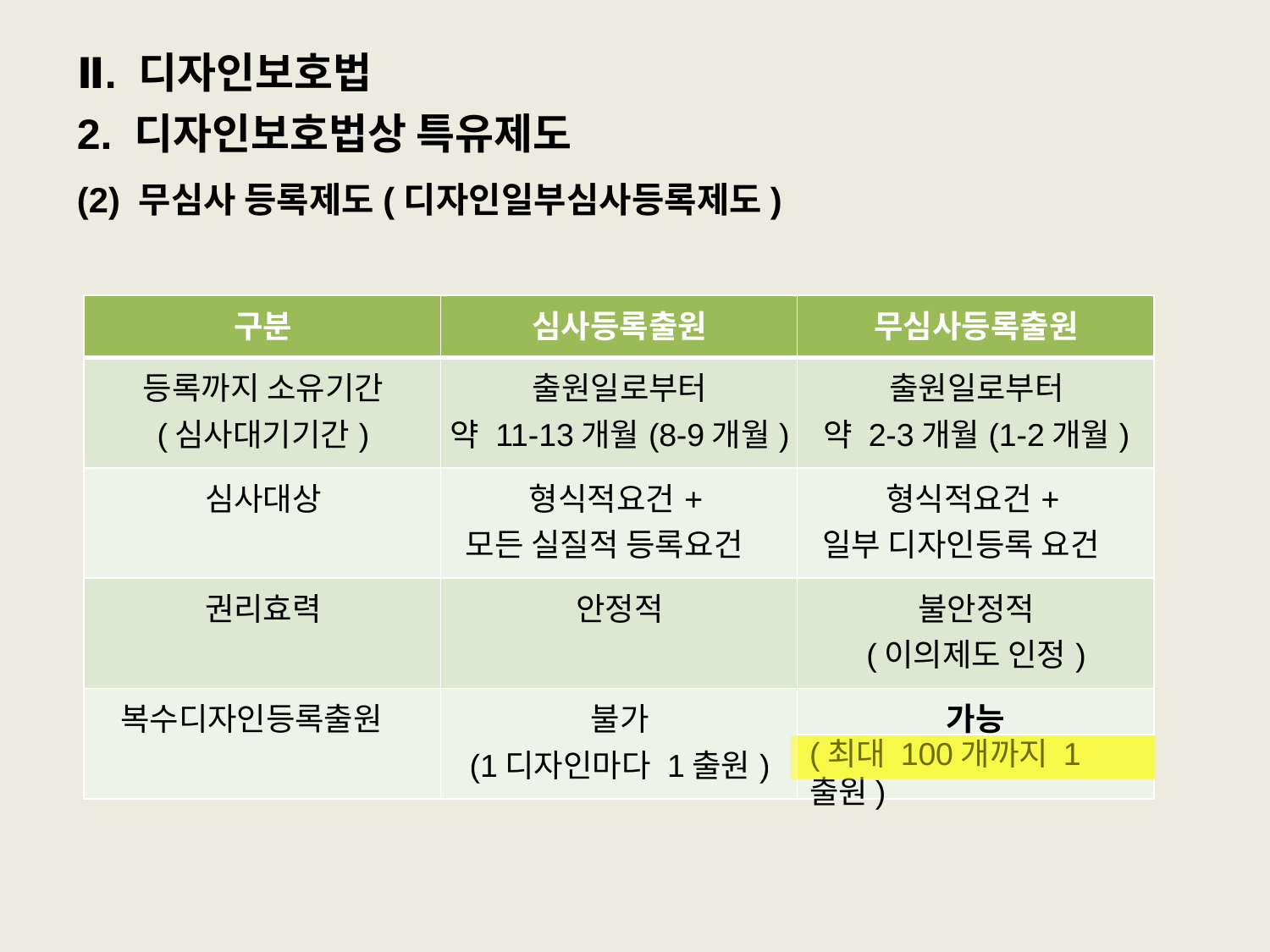

# Ⅱ. 디자인보호법
2. 디자인보호법상 특유제도
(2) 무심사 등록제도(디자인일부심사등록제도)
| 구분 | 심사등록출원 | 무심사등록출원 |
| --- | --- | --- |
| 등록까지 소유기간 (심사대기기간) | 출원일로부터 약 11-13개월(8-9개월) | 출원일로부터 약 2-3개월(1-2개월) |
| 심사대상 | 형식적요건+ 모든 실질적 등록요건 | 형식적요건+ 일부 디자인등록 요건 |
| 권리효력 | 안정적 | 불안정적 (이의제도 인정) |
| 복수디자인등록출원 | 불가 (1디자인마다 1출원) | 가능 |
|  |  |  |
|  |  |  |
(최대 100개까지 1출원)